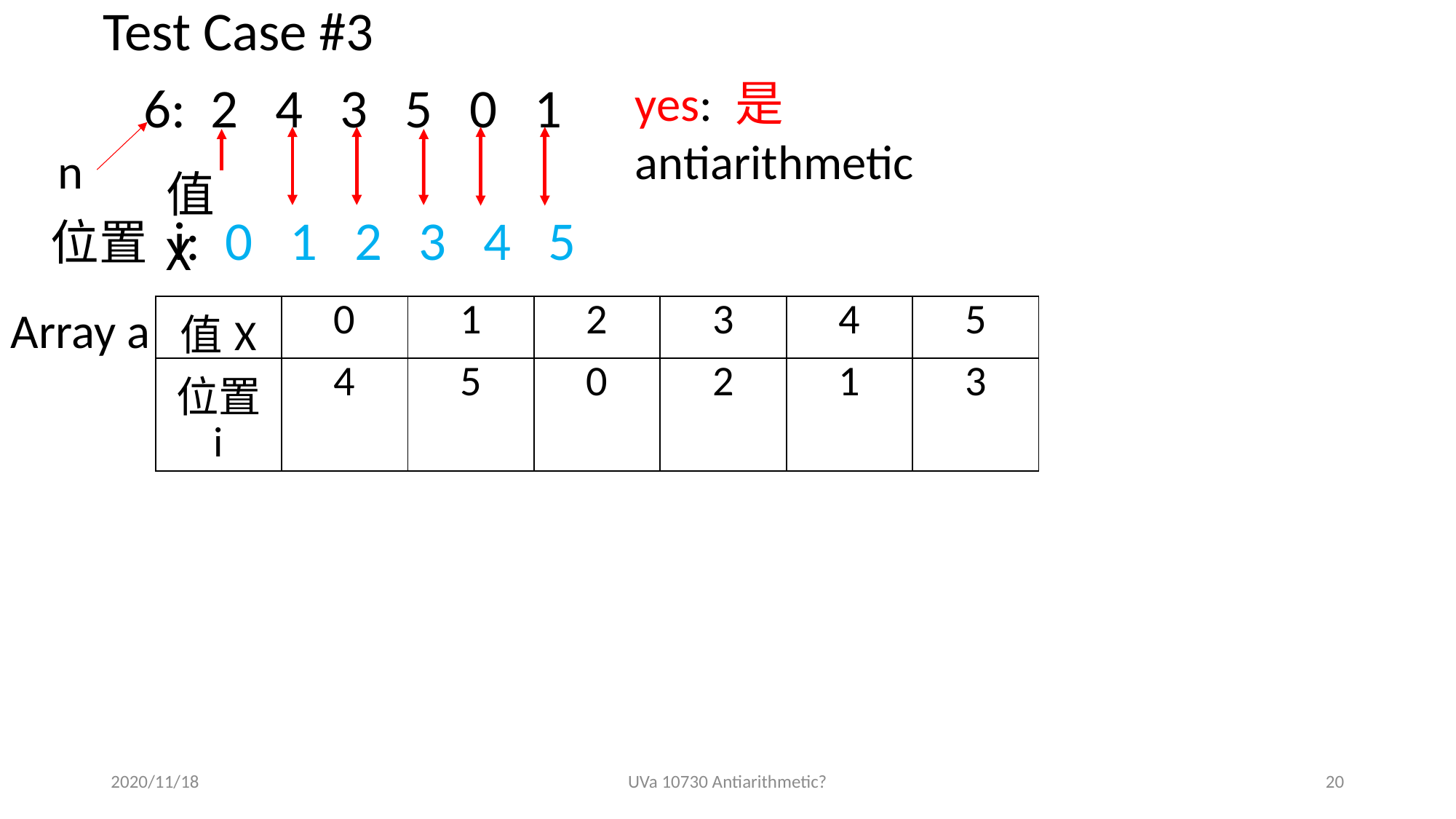

Test Case #3
6:  2   4   3   5   0   1
yes: 是antiarithmetic
n
值X
位置 i:  0   1   2   3   4   5
Array a
| 值X | 0 | 1 | 2 | 3 | 4 | 5 |
| --- | --- | --- | --- | --- | --- | --- |
| 位置 i | 4 | 5 | 0 | 2 | 1 | 3 |
2020/11/18
UVa 10730 Antiarithmetic?
20